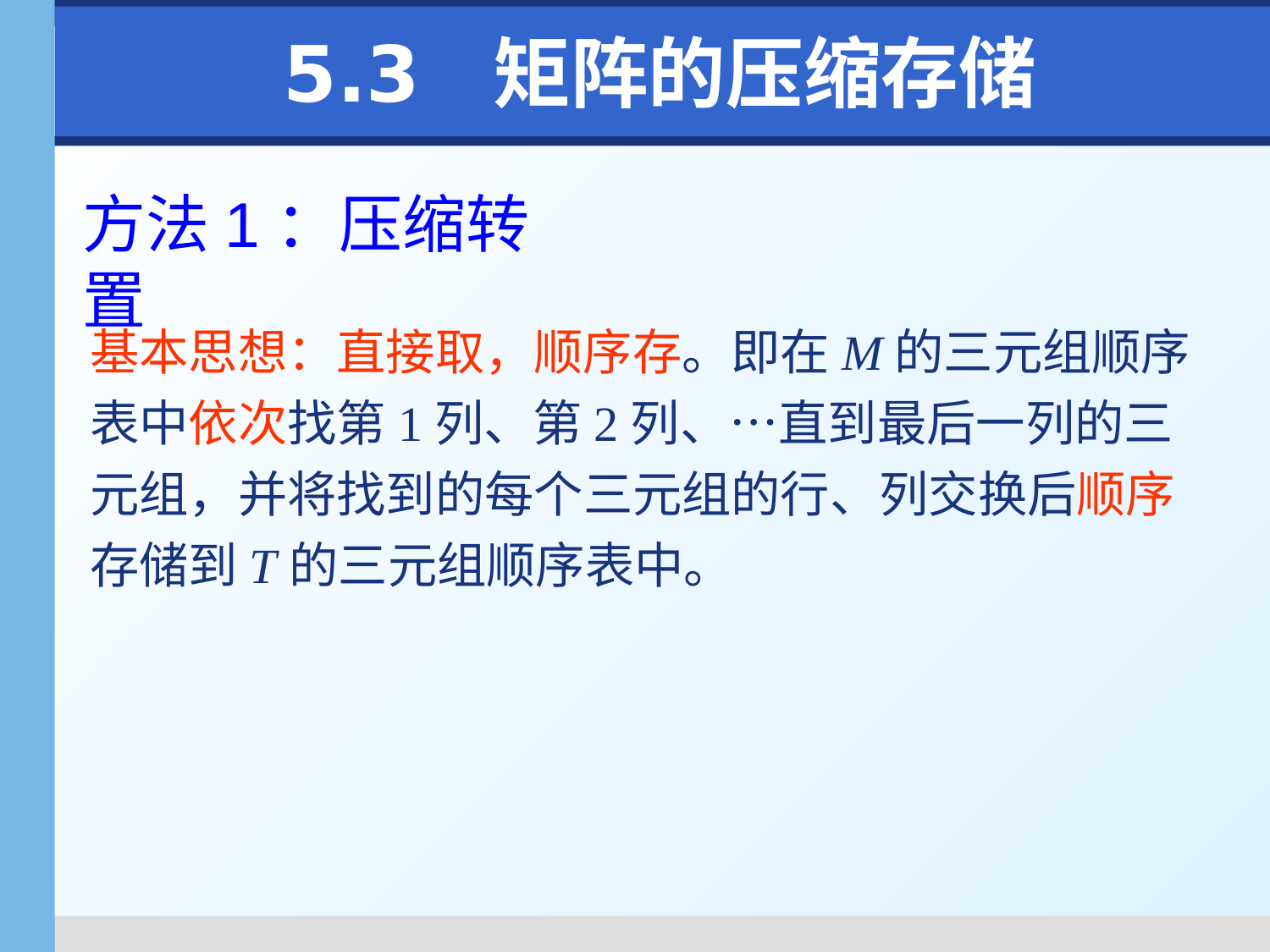

# 5.3  矩阵的压缩存储
方法1：压缩转置
基本思想：直接取，顺序存。即在M的三元组顺序表中依次找第1列、第2列、…直到最后一列的三元组，并将找到的每个三元组的行、列交换后顺序存储到T的三元组顺序表中。